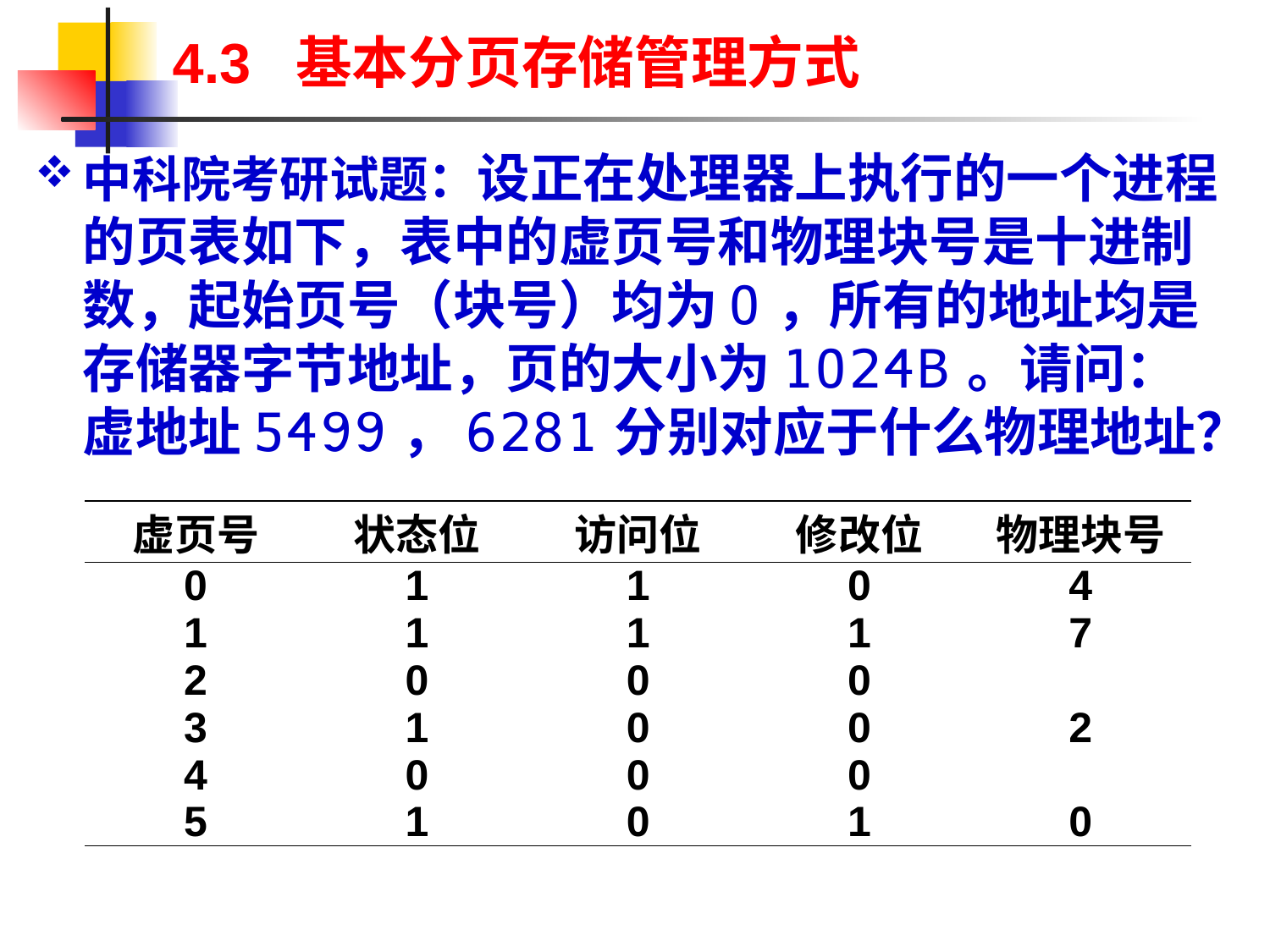

# 4.3  基本分页存储管理方式
中科院考研试题：设正在处理器上执行的一个进程的页表如下，表中的虚页号和物理块号是十进制数，起始页号（块号）均为0，所有的地址均是存储器字节地址，页的大小为1024B。请问：虚地址5499，6281分别对应于什么物理地址？
| 虚页号 | 状态位 | 访问位 | 修改位 | 物理块号 |
| --- | --- | --- | --- | --- |
| 0 | 1 | 1 | 0 | 4 |
| 1 | 1 | 1 | 1 | 7 |
| 2 | 0 | 0 | 0 |  |
| 3 | 1 | 0 | 0 | 2 |
| 4 | 0 | 0 | 0 |  |
| 5 | 1 | 0 | 1 | 0 |